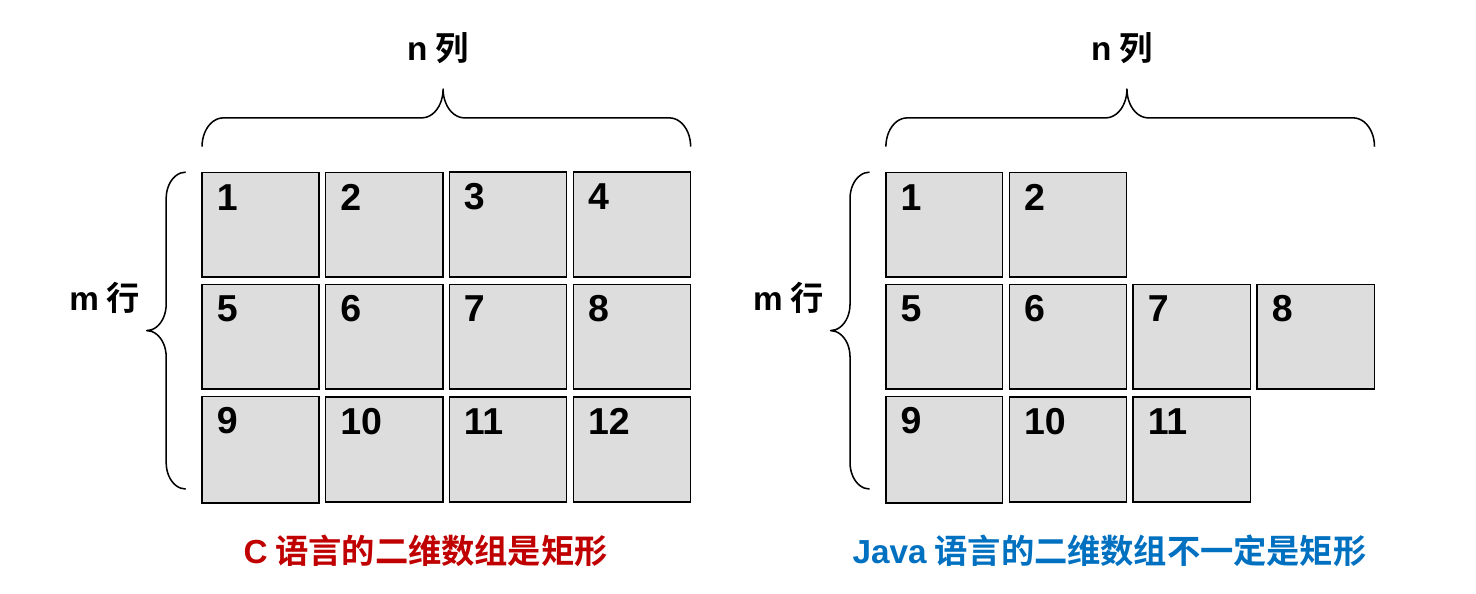

n列

3
4
1
2
m行
5
6
7
8
9
10
11
12
C语言的二维数组是矩形

n列

1
2
m行
5
6
7
8
9
10
11
Java语言的二维数组不一定是矩形